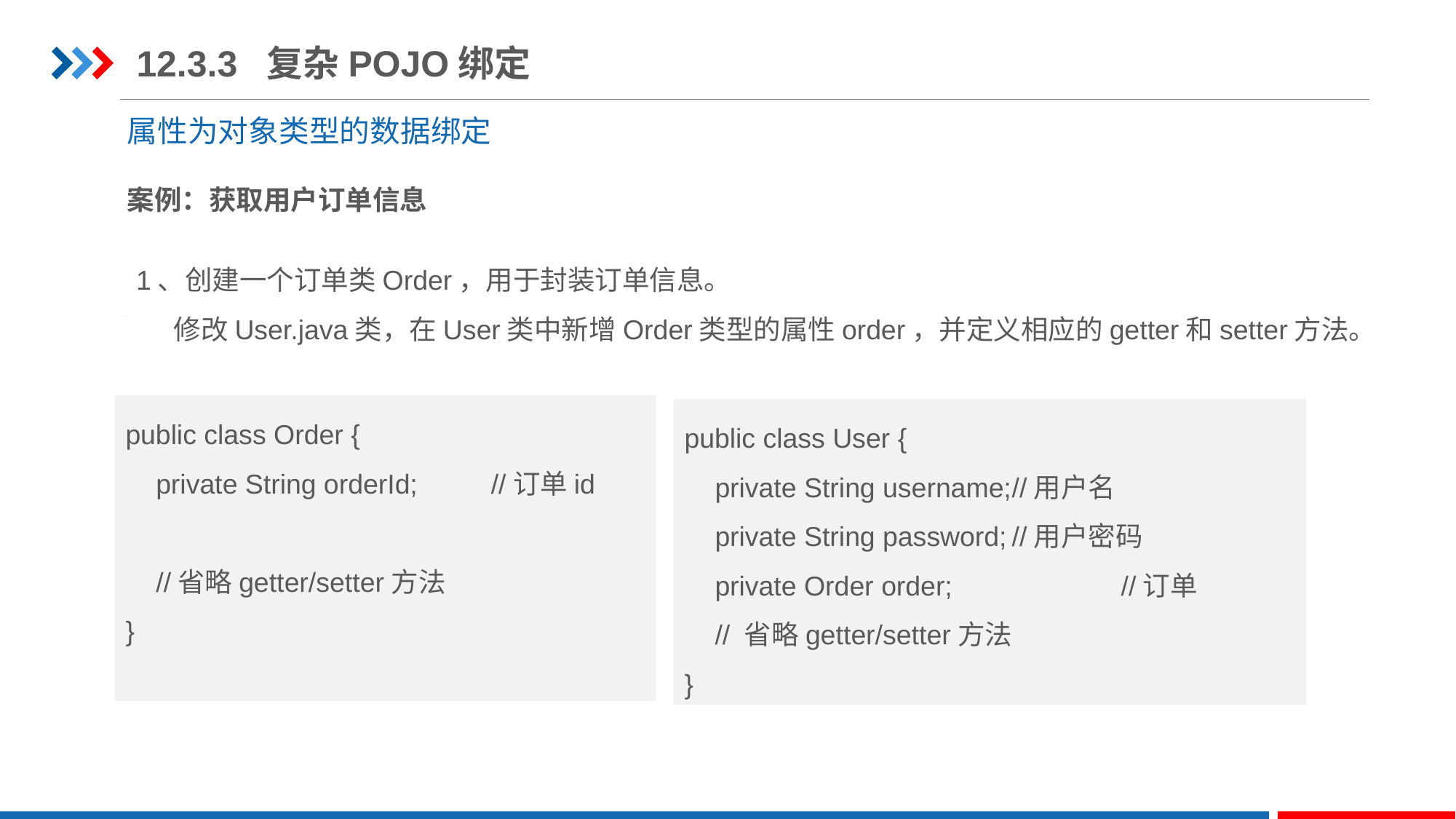

12.3.3  复杂POJO绑定
属性为对象类型的数据绑定
案例：获取用户订单信息
1、创建一个订单类Order，用于封装订单信息。
     修改User.java类，在User类中新增Order类型的属性order，并定义相应的getter和setter方法。
STEP  01
public class Order {
    private String orderId;	     //订单id

    //省略getter/setter方法
}

public class User {
    private String username;	//用户名
    private String password;	//用户密码
    private Order order;		//订单
    // 省略getter/setter方法
}